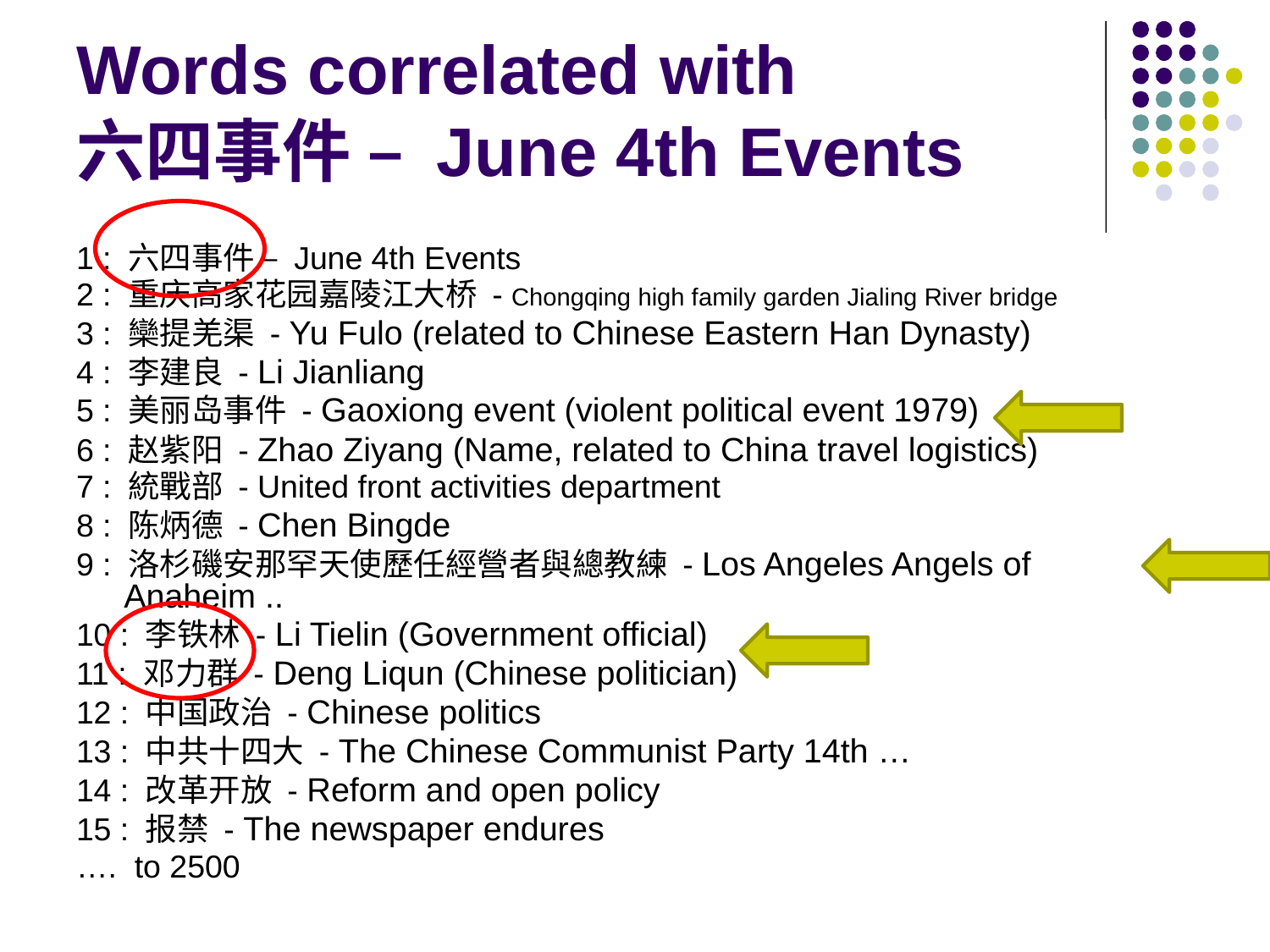

Words correlated with
六四事件 – June 4th Events

1 : 六四事件 – June 4th Events
2 : 重庆高家花园嘉陵江大桥 - Chongqing high family garden Jialing River bridge
3 : 欒提羌渠 - Yu Fulo (related to Chinese Eastern Han Dynasty)
4 : 李建良 - Li Jianliang
5 : 美丽岛事件 - Gaoxiong event (violent political event 1979)
6 : 赵紫阳 - Zhao Ziyang (Name, related to China travel logistics)
7 : 統戰部 - United front activities department
8 : 陈炳德 - Chen Bingde
9 : 洛杉磯安那罕天使歷任經營者與總教練 - Los Angeles Angels of Anaheim ..
10 : 李铁林 - Li Tielin (Government official)
11 : 邓力群 - Deng Liqun (Chinese politician)
12 : 中国政治 - Chinese politics
13 : 中共十四大 - The Chinese Communist Party 14th …
14 : 改革开放 - Reform and open policy
15 : 报禁 - The newspaper endures
….  to 2500